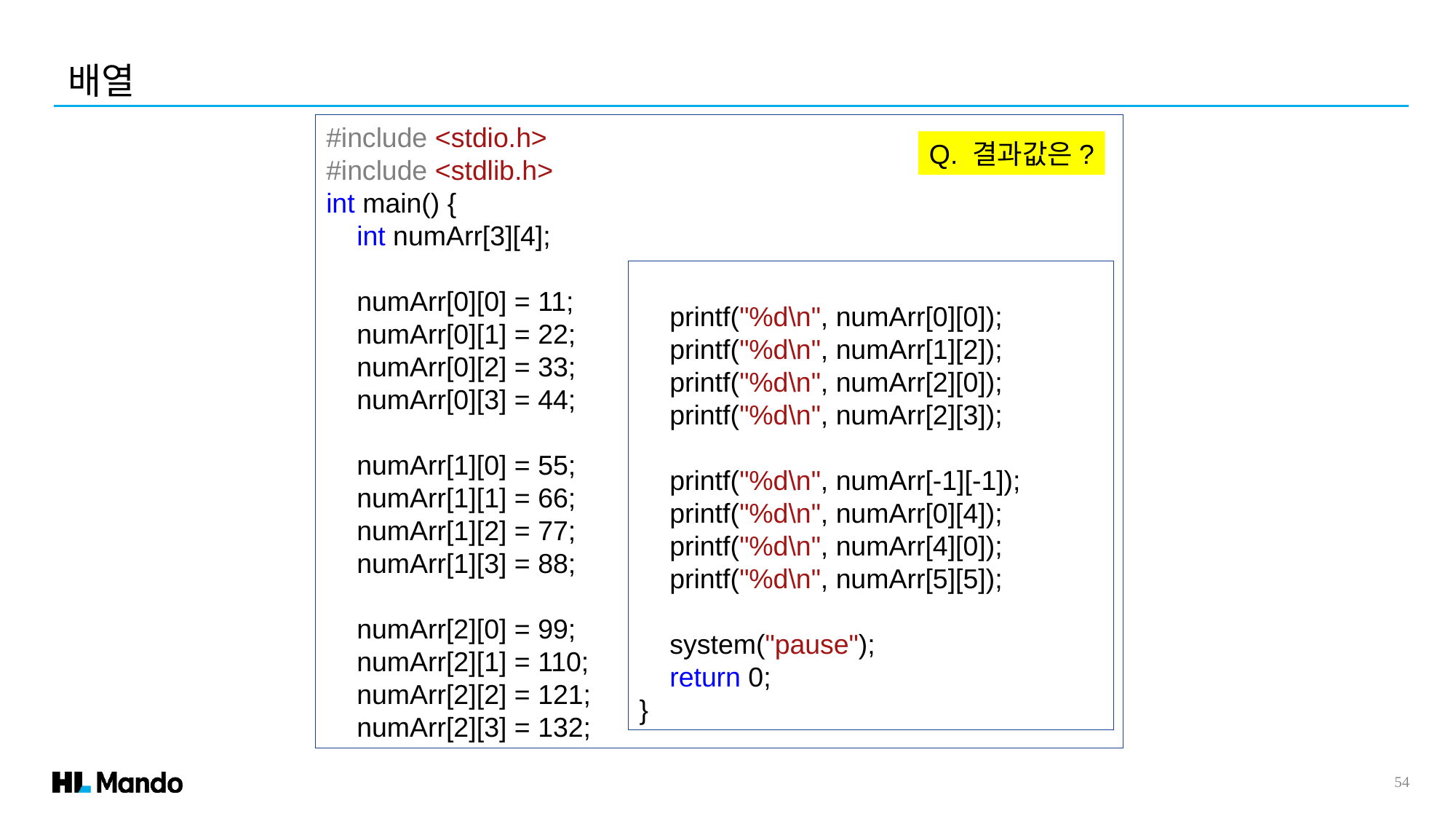

배열
#include <stdio.h>
#include <stdlib.h>
int main() {
    int numArr[3][4];

    numArr[0][0] = 11;
    numArr[0][1] = 22;
    numArr[0][2] = 33;
    numArr[0][3] = 44;

    numArr[1][0] = 55;
    numArr[1][1] = 66;
    numArr[1][2] = 77;
    numArr[1][3] = 88;

    numArr[2][0] = 99;
    numArr[2][1] = 110;
    numArr[2][2] = 121;
    numArr[2][3] = 132;
Q. 결과값은?

    printf("%d\n", numArr[0][0]);
    printf("%d\n", numArr[1][2]);
    printf("%d\n", numArr[2][0]);
    printf("%d\n", numArr[2][3]);

    printf("%d\n", numArr[-1][-1]);
    printf("%d\n", numArr[0][4]);
    printf("%d\n", numArr[4][0]);
    printf("%d\n", numArr[5][5]);

    system("pause");
    return 0;
}
54